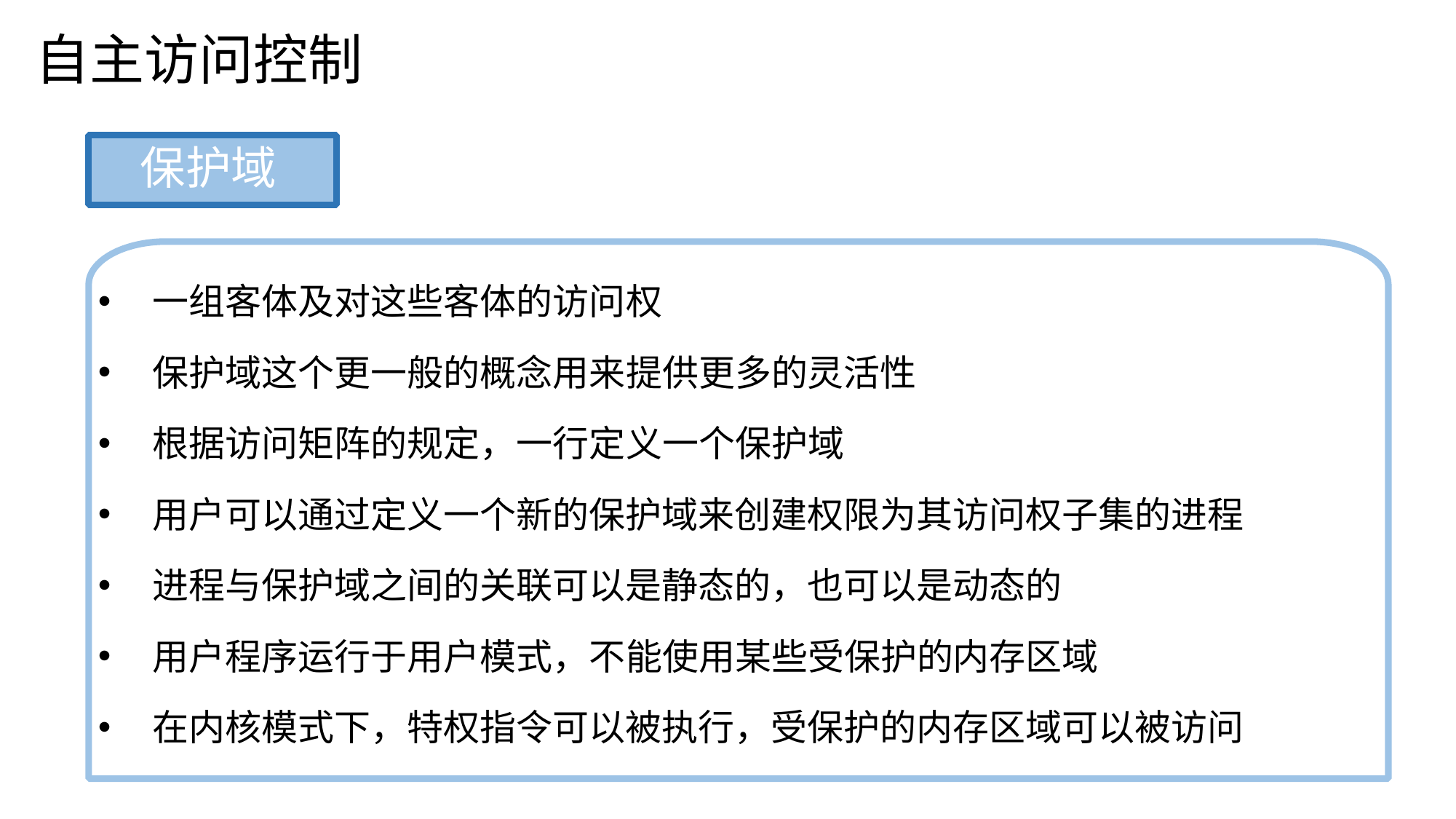

自主访问控制
保护域
一组客体及对这些客体的访问权
保护域这个更一般的概念用来提供更多的灵活性
根据访问矩阵的规定，一行定义一个保护域
用户可以通过定义一个新的保护域来创建权限为其访问权子集的进程
进程与保护域之间的关联可以是静态的，也可以是动态的
用户程序运行于用户模式，不能使用某些受保护的内存区域
在内核模式下，特权指令可以被执行，受保护的内存区域可以被访问